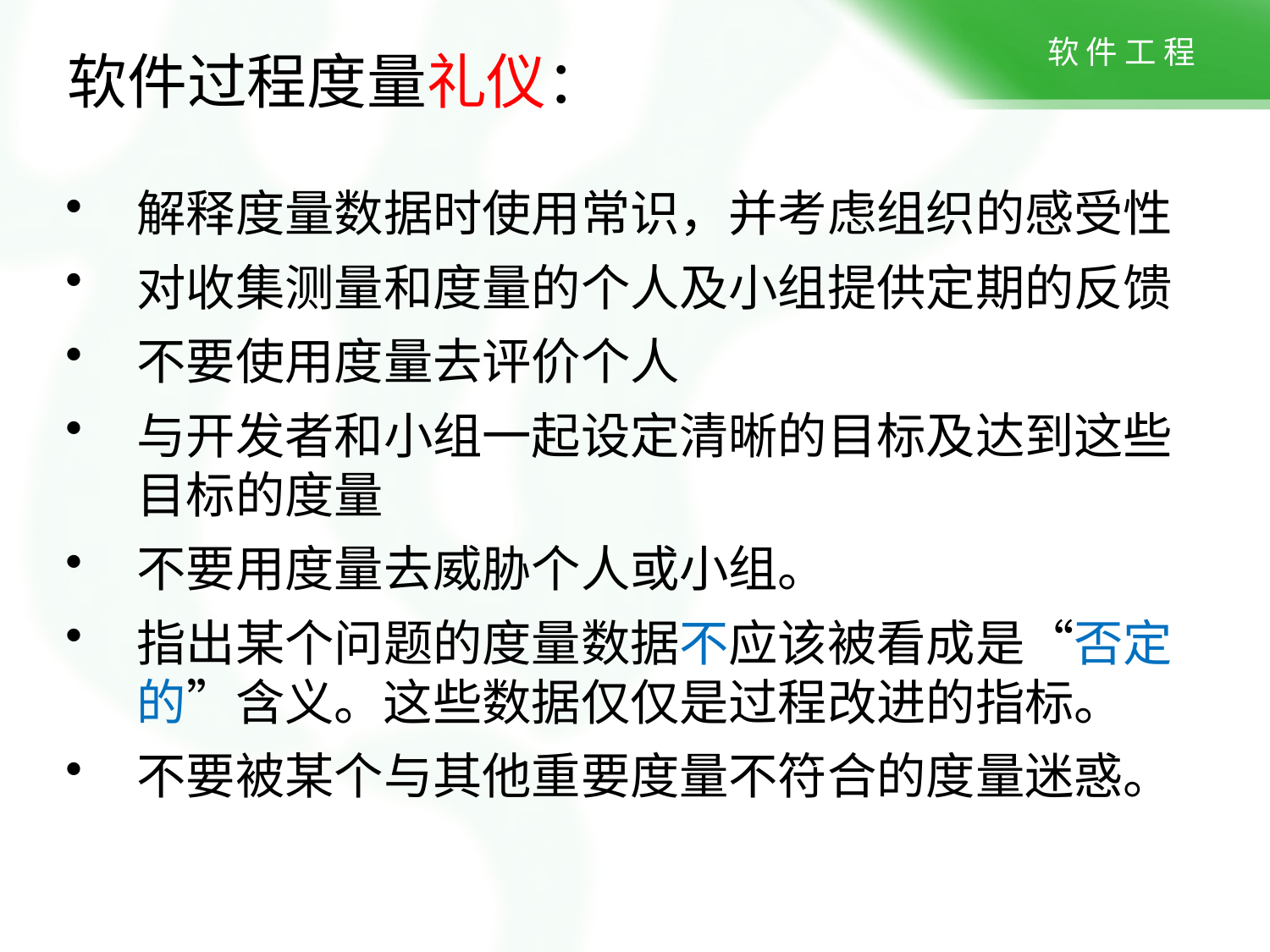

# 软件过程度量礼仪：
解释度量数据时使用常识，并考虑组织的感受性
对收集测量和度量的个人及小组提供定期的反馈
不要使用度量去评价个人
与开发者和小组一起设定清晰的目标及达到这些目标的度量
不要用度量去威胁个人或小组。
指出某个问题的度量数据不应该被看成是“否定的”含义。这些数据仅仅是过程改进的指标。
不要被某个与其他重要度量不符合的度量迷惑。